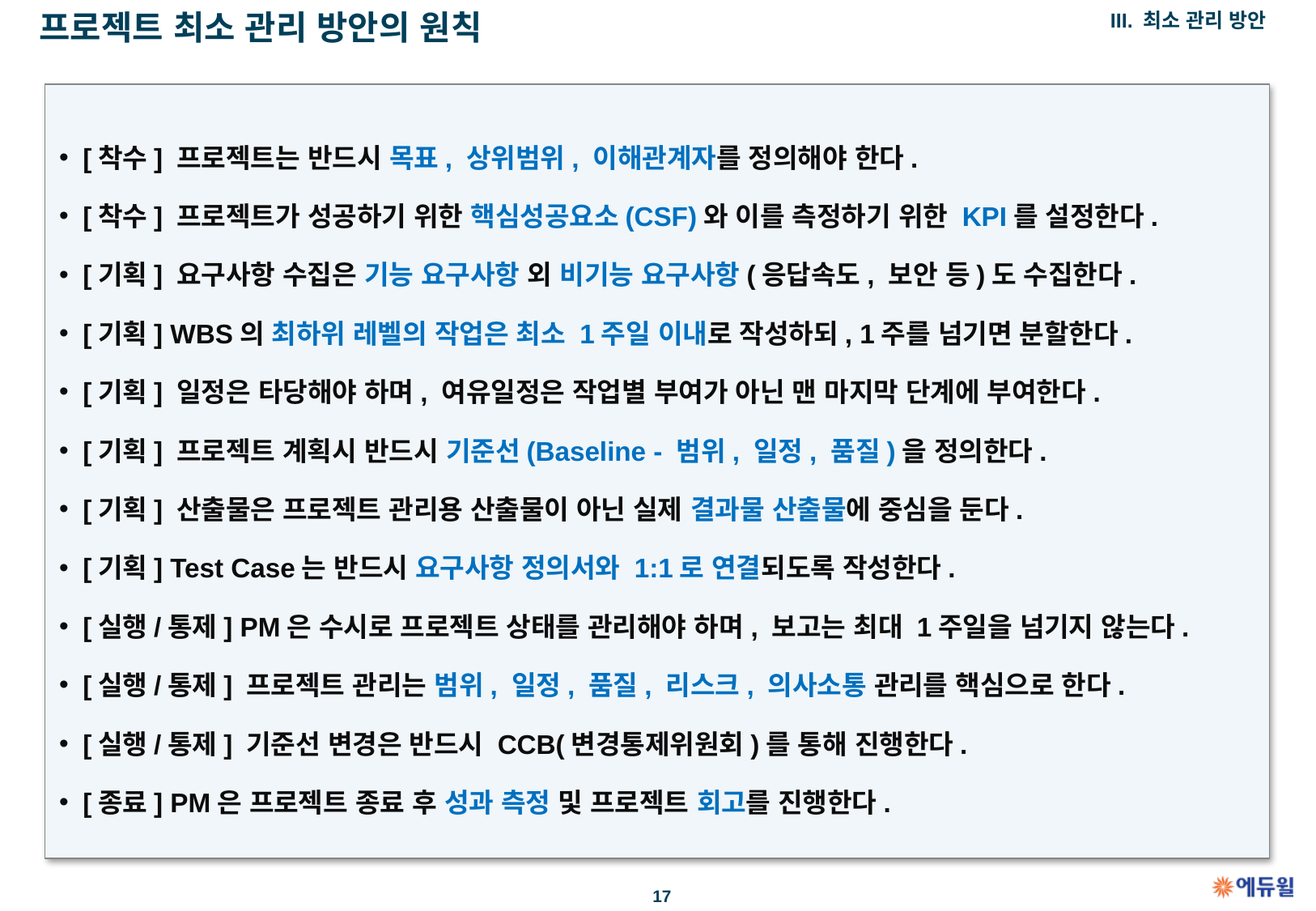

프로젝트 최소 관리 방안의 원칙
III. 최소 관리 방안
[착수] 프로젝트는 반드시 목표, 상위범위, 이해관계자를 정의해야 한다.
[착수] 프로젝트가 성공하기 위한 핵심성공요소(CSF)와 이를 측정하기 위한 KPI를 설정한다.
[기획] 요구사항 수집은 기능 요구사항 외 비기능 요구사항(응답속도, 보안 등)도 수집한다.
[기획] WBS의 최하위 레벨의 작업은 최소 1주일 이내로 작성하되, 1주를 넘기면 분할한다.
[기획] 일정은 타당해야 하며, 여유일정은 작업별 부여가 아닌 맨 마지막 단계에 부여한다.
[기획] 프로젝트 계획시 반드시 기준선(Baseline - 범위, 일정, 품질)을 정의한다.
[기획] 산출물은 프로젝트 관리용 산출물이 아닌 실제 결과물 산출물에 중심을 둔다.
[기획] Test Case는 반드시 요구사항 정의서와 1:1로 연결되도록 작성한다.
[실행/통제] PM은 수시로 프로젝트 상태를 관리해야 하며, 보고는 최대 1주일을 넘기지 않는다.
[실행/통제] 프로젝트 관리는 범위, 일정, 품질, 리스크, 의사소통 관리를 핵심으로 한다.
[실행/통제] 기준선 변경은 반드시 CCB(변경통제위원회)를 통해 진행한다.
[종료] PM은 프로젝트 종료 후 성과 측정 및 프로젝트 회고를 진행한다.